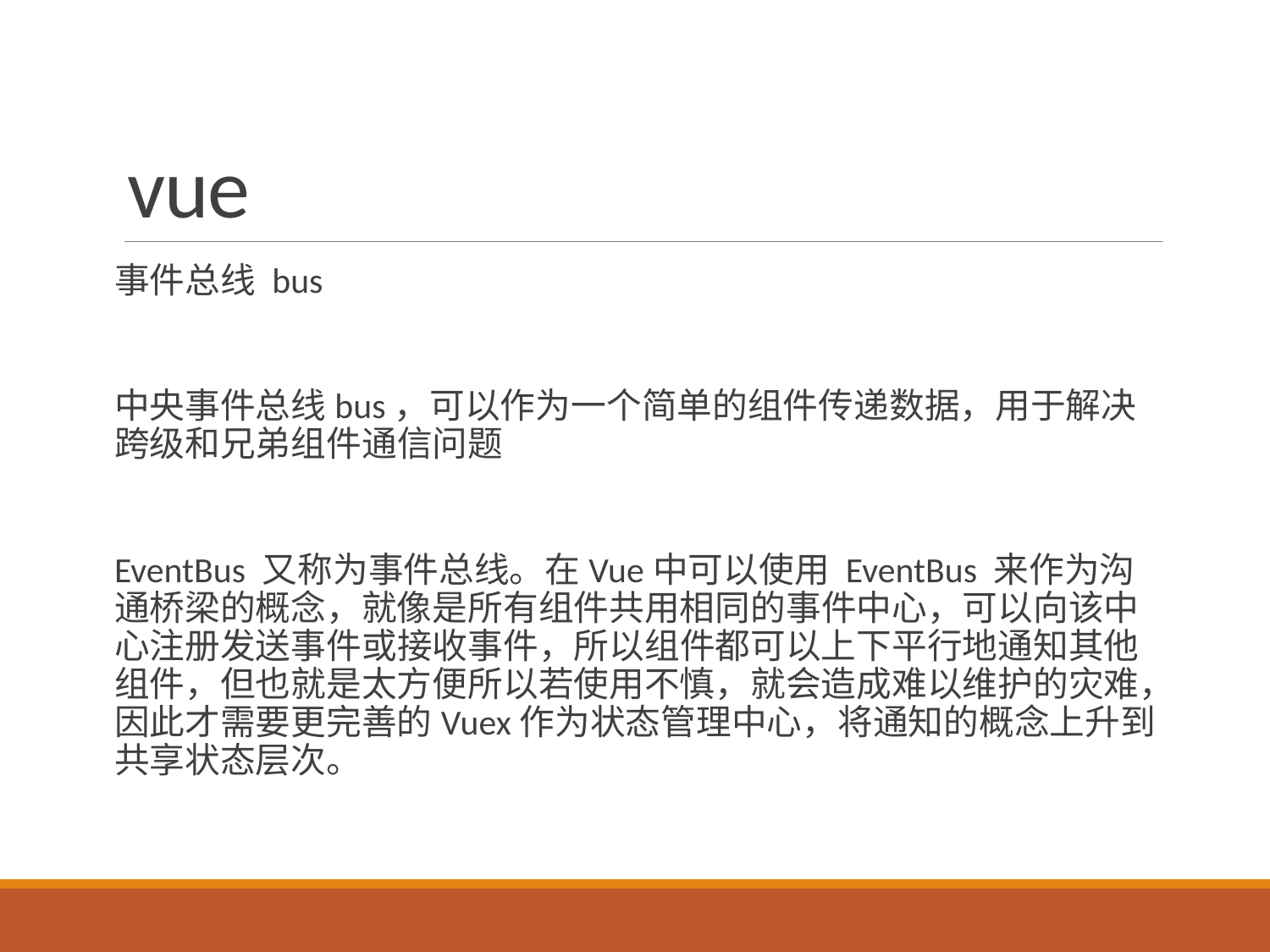

# vue
事件总线 bus

中央事件总线bus，可以作为一个简单的组件传递数据，用于解决跨级和兄弟组件通信问题

EventBus 又称为事件总线。在Vue中可以使用 EventBus 来作为沟通桥梁的概念，就像是所有组件共用相同的事件中心，可以向该中心注册发送事件或接收事件，所以组件都可以上下平行地通知其他组件，但也就是太方便所以若使用不慎，就会造成难以维护的灾难，因此才需要更完善的Vuex作为状态管理中心，将通知的概念上升到共享状态层次。